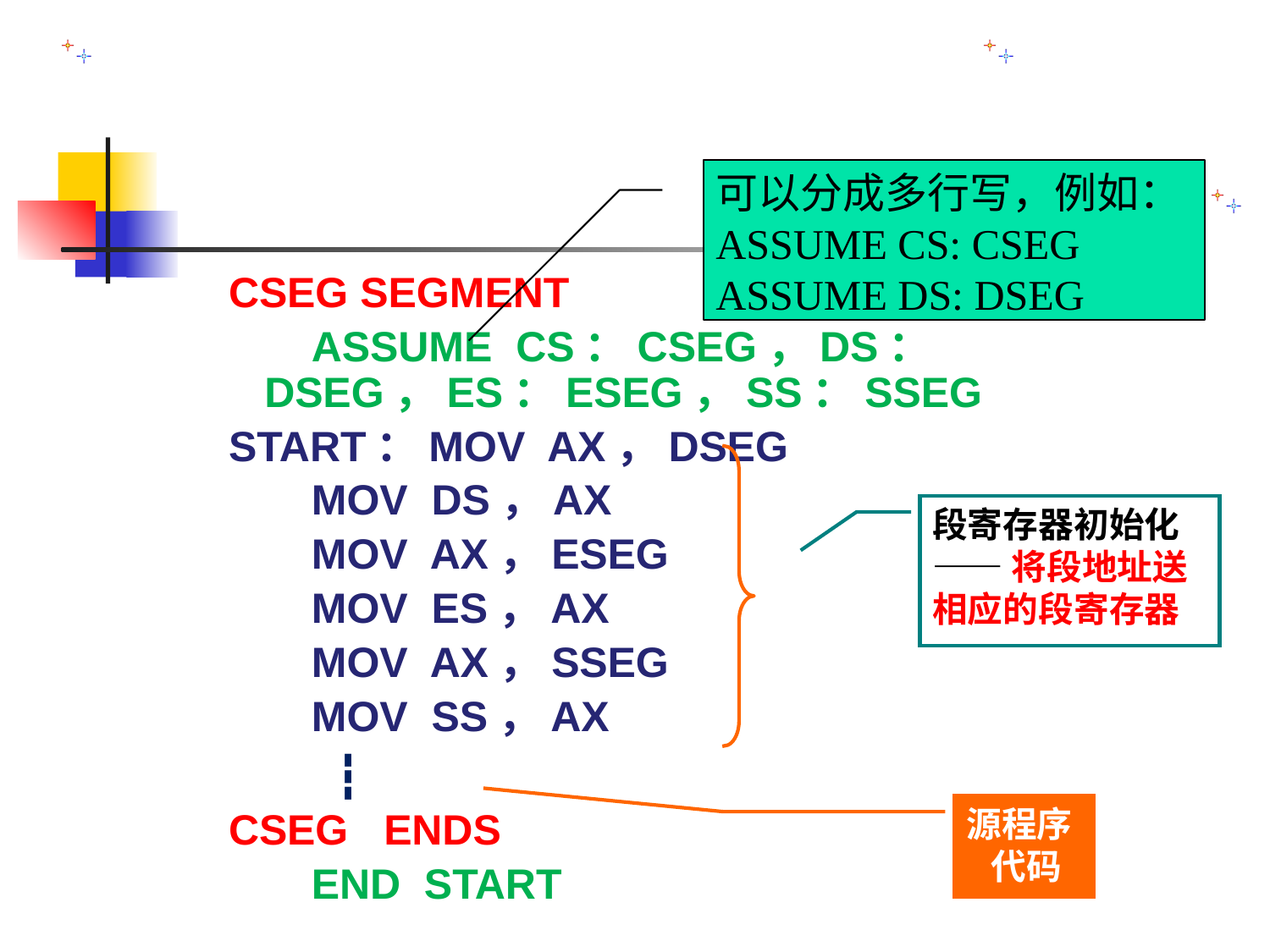

可以分成多行写，例如：ASSUME CS: CSEG
ASSUME DS: DSEG

 CSEG SEGMENT
        ASSUME  CS：CSEG，DS：DSEG，ES：ESEG，SS：SSEG
 START：MOV  AX，DSEG
        MOV  DS，AX
        MOV  AX，ESEG
        MOV  ES，AX
        MOV  AX，SSEG
        MOV  SS，AX
          ┇
 CSEG   ENDS
        END  START

段寄存器初始化
——将段地址送相应的段寄存器
源程序
  代码